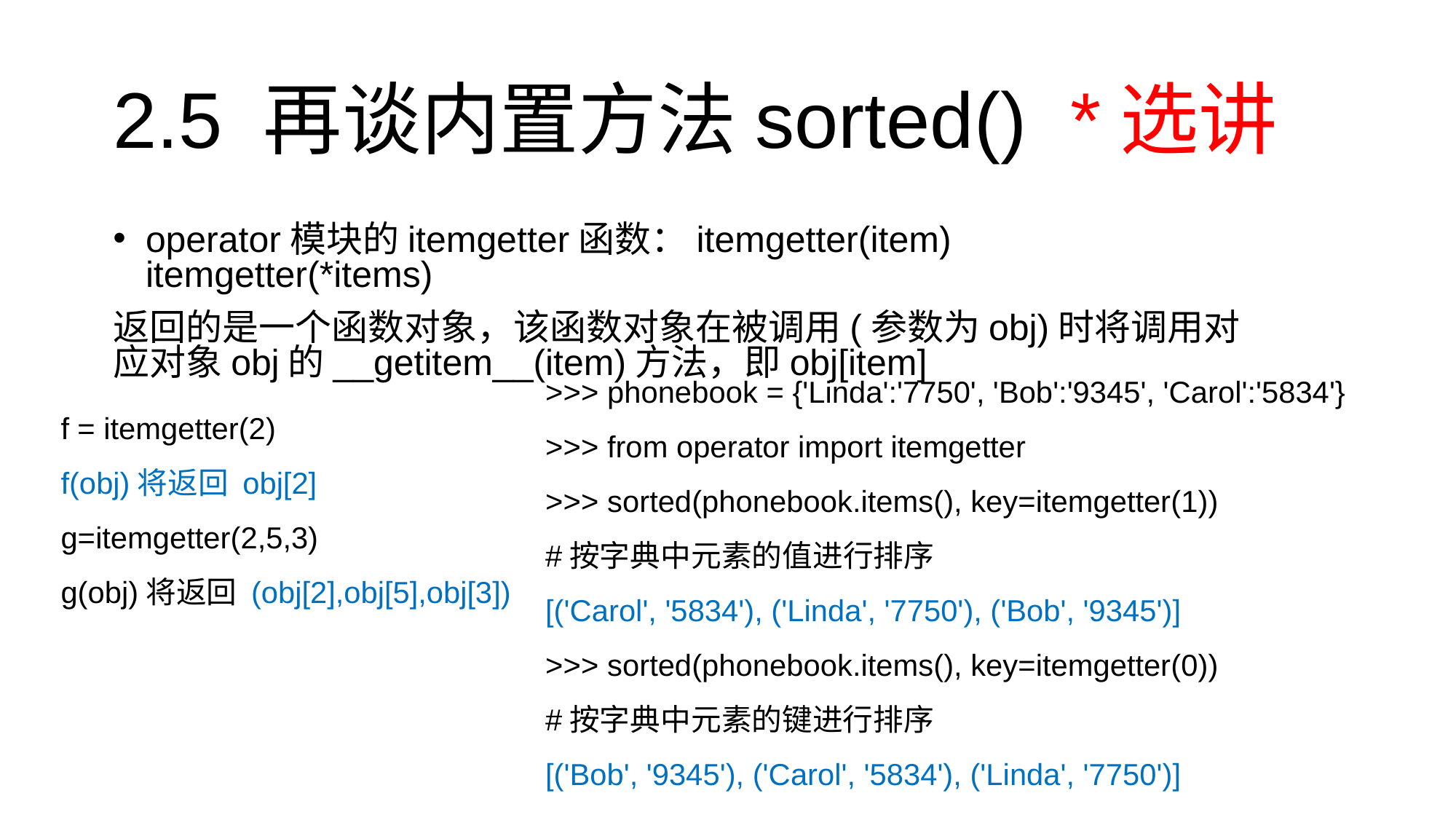

# 2.5 再谈内置方法sorted()  *选讲
operator模块的itemgetter函数：itemgetter(item)     itemgetter(*items)
返回的是一个函数对象，该函数对象在被调用(参数为obj)时将调用对应对象obj的__getitem__(item)方法，即obj[item]

>>> phonebook = {'Linda':'7750', 'Bob':'9345', 'Carol':'5834'}
>>> from operator import itemgetter
>>> sorted(phonebook.items(), key=itemgetter(1))
#按字典中元素的值进行排序
[('Carol', '5834'), ('Linda', '7750'), ('Bob', '9345')]
>>> sorted(phonebook.items(), key=itemgetter(0))
#按字典中元素的键进行排序
[('Bob', '9345'), ('Carol', '5834'), ('Linda', '7750')]
f = itemgetter(2)
f(obj)将返回 obj[2]
g=itemgetter(2,5,3)
g(obj)将返回 (obj[2],obj[5],obj[3])